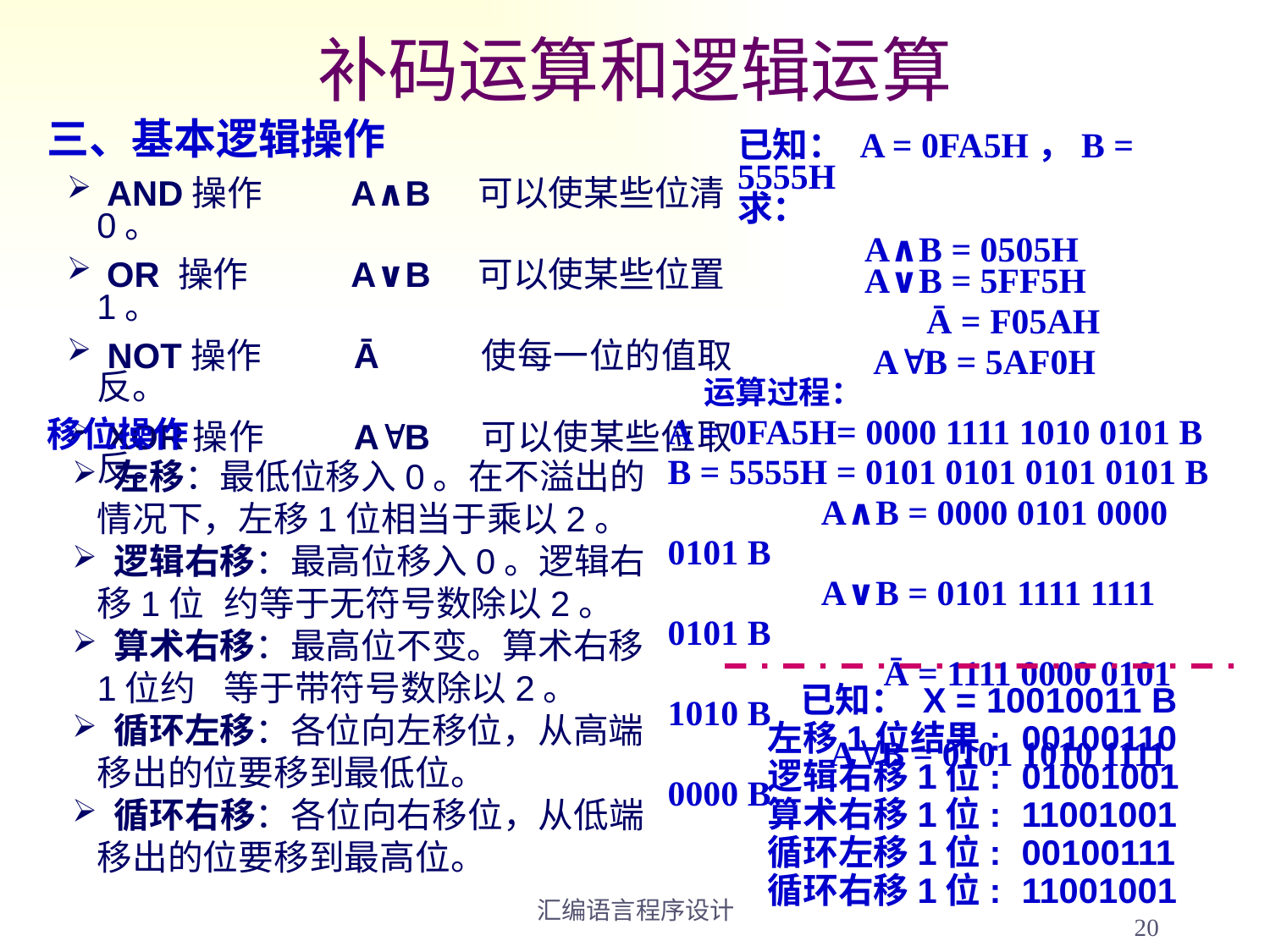

# 补码运算和逻辑运算
三、基本逻辑操作
 AND操作	A∧B	可以使某些位清0。
 OR 操作	A∨B	可以使某些位置1。
 NOT操作	Ā	使每一位的值取反。
 XOR操作	A∀B	可以使某些位取反。
已知： A = 0FA5H，B = 5555H
求：
	A∧B = 0505H
	A∨B = 5FF5H
	       Ā = F05AH
	 A∀B = 5AF0H
    运算过程：
A = 0FA5H= 0000 1111 1010 0101 B
B = 5555H = 0101 0101 0101 0101 B
	   A∧B = 0000 0101 0000 0101 B
	   A∨B = 0101 1111 1111 0101 B
	          Ā = 1111 0000 0101 1010 B
	    A∀B = 0101 1010 1111 0000 B
移位操作
 左移：最低位移入0。在不溢出的情况下，左移1位相当于乘以2。
 逻辑右移：最高位移入0。逻辑右移1位	约等于无符号数除以2。
 算术右移：最高位不变。算术右移1位约	等于带符号数除以2。
 循环左移：各位向左移位，从高端移出的位要移到最低位。
 循环右移：各位向右移位，从低端移出的位要移到最高位。

   已知： X = 10010011 B
左移1位结果:	00100110
逻辑右移1位:	01001001
算术右移1位:	11001001
循环左移1位:	00100111
循环右移1位:	11001001
20
汇编语言程序设计